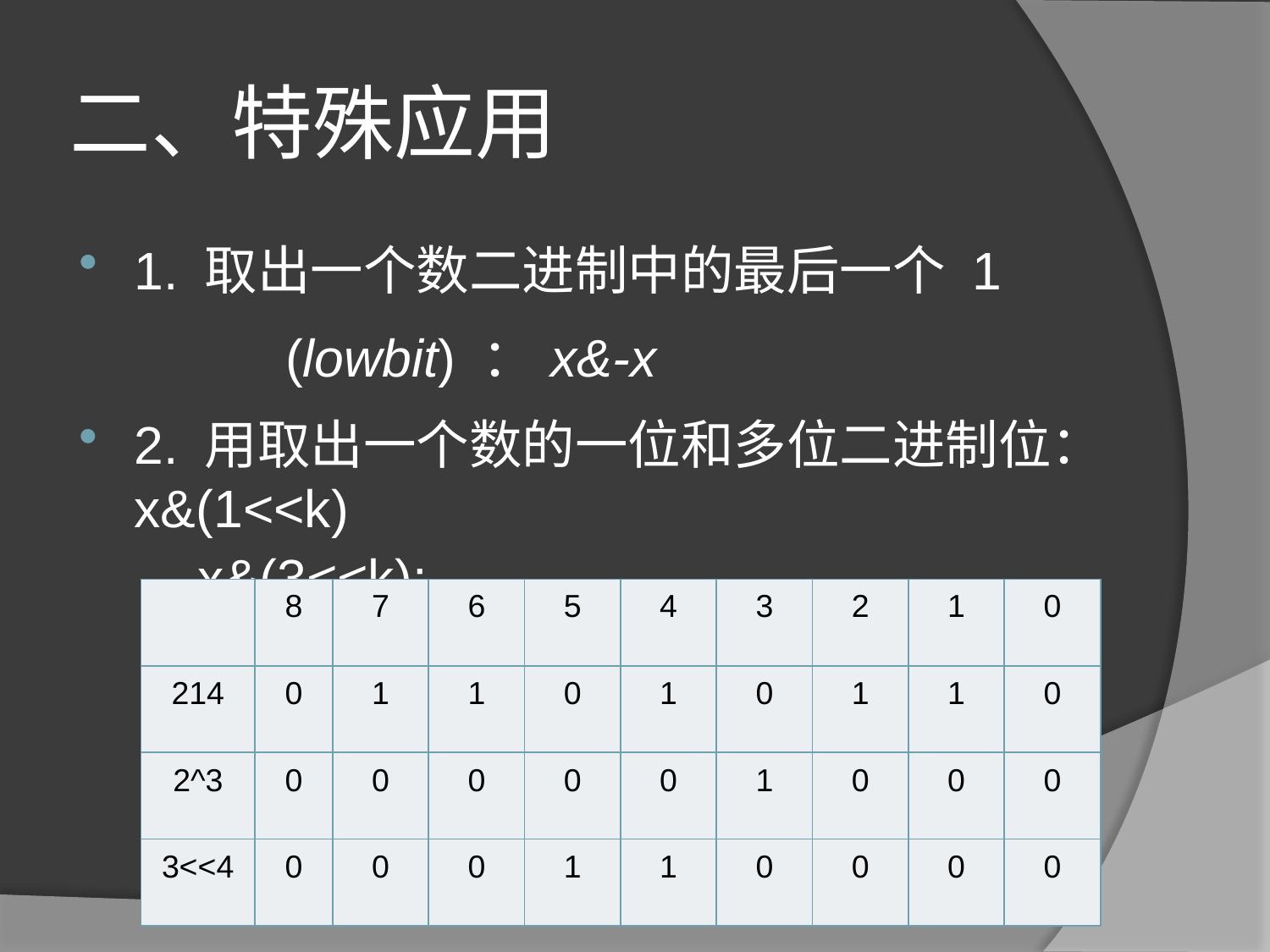

二、特殊应用
1. 取出一个数二进制中的最后一个 1
              (lowbit) ：x&-x
2. 用取出一个数的一位和多位二进制位：x&(1<<k)
        x&(3<<k);

|  | 8 | 7 | 6 | 5 | 4 | 3 | 2 | 1 | 0 |
| --- | --- | --- | --- | --- | --- | --- | --- | --- | --- |
| 214 | 0 | 1 | 1 | 0 | 1 | 0 | 1 | 1 | 0 |
| 2^3 | 0 | 0 | 0 | 0 | 0 | 1 | 0 | 0 | 0 |
| 3<<4 | 0 | 0 | 0 | 1 | 1 | 0 | 0 | 0 | 0 |